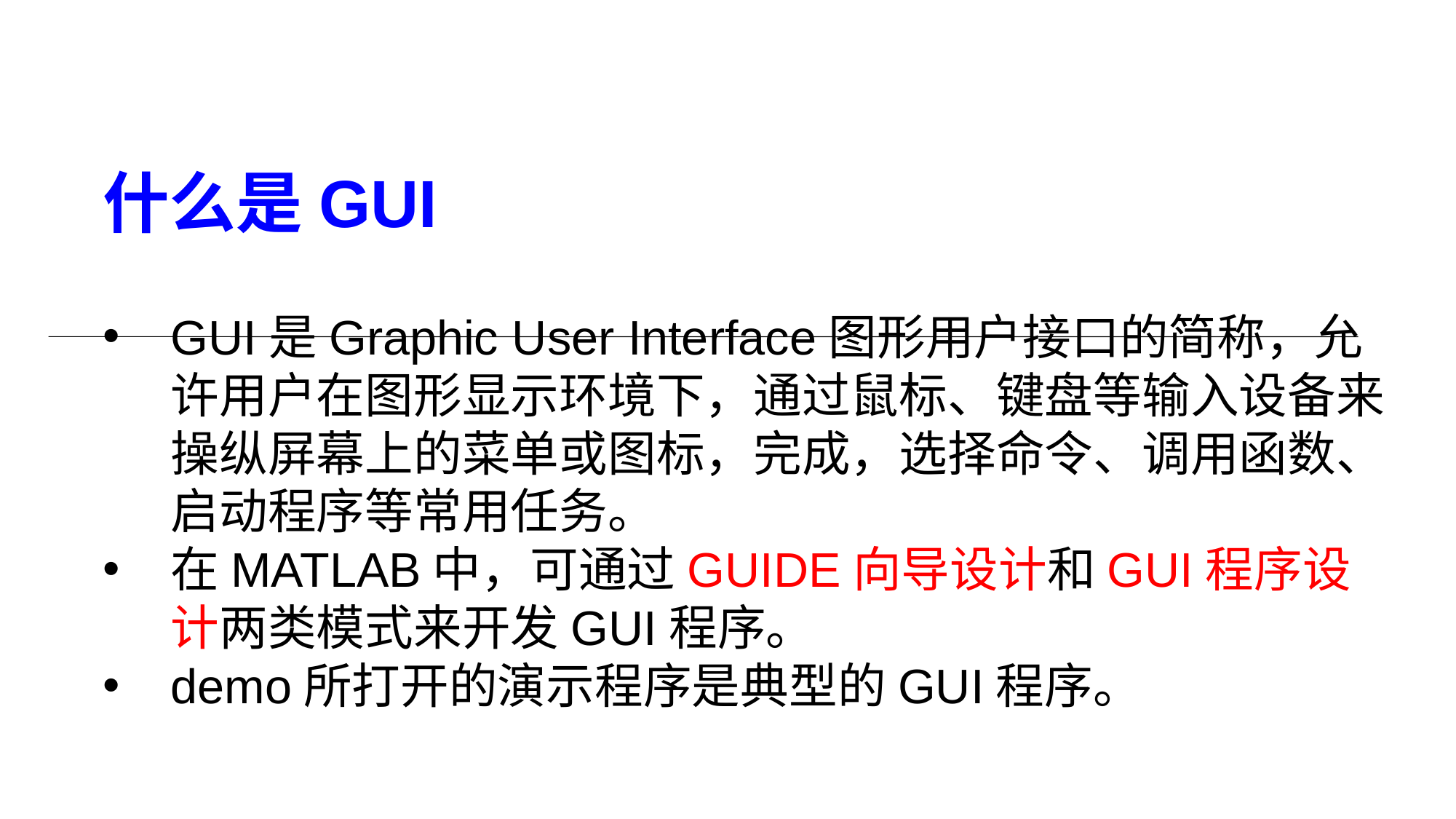

什么是GUI

GUI是Graphic User Interface图形用户接口的简称，允许用户在图形显示环境下，通过鼠标、键盘等输入设备来操纵屏幕上的菜单或图标，完成，选择命令、调用函数、启动程序等常用任务。
在MATLAB中，可通过GUIDE向导设计和GUI程序设计两类模式来开发GUI程序。
demo所打开的演示程序是典型的GUI程序。